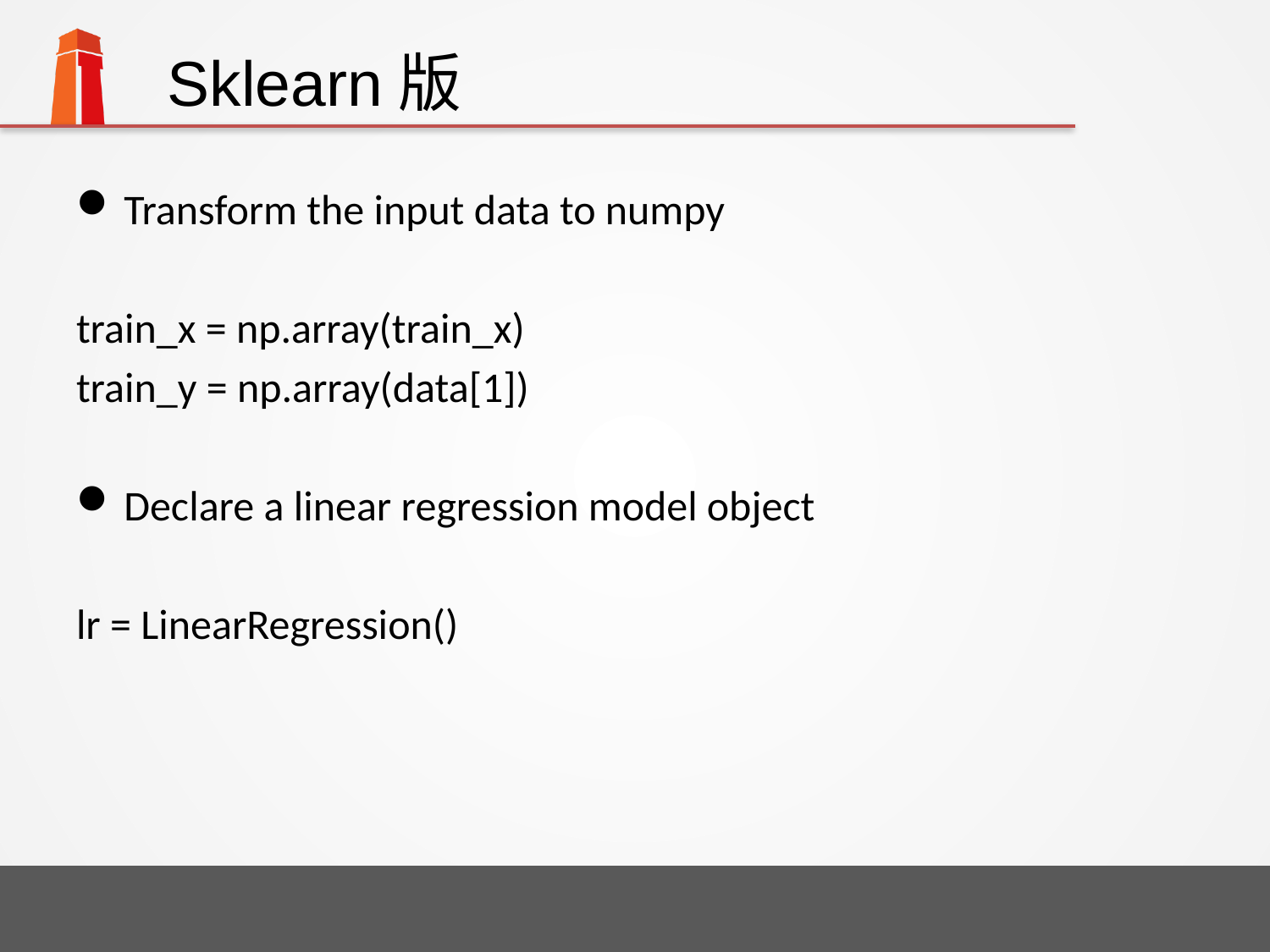

# Sklearn版
Transform the input data to numpy

train_x = np.array(train_x)
train_y = np.array(data[1])

Declare a linear regression model object

lr = LinearRegression()